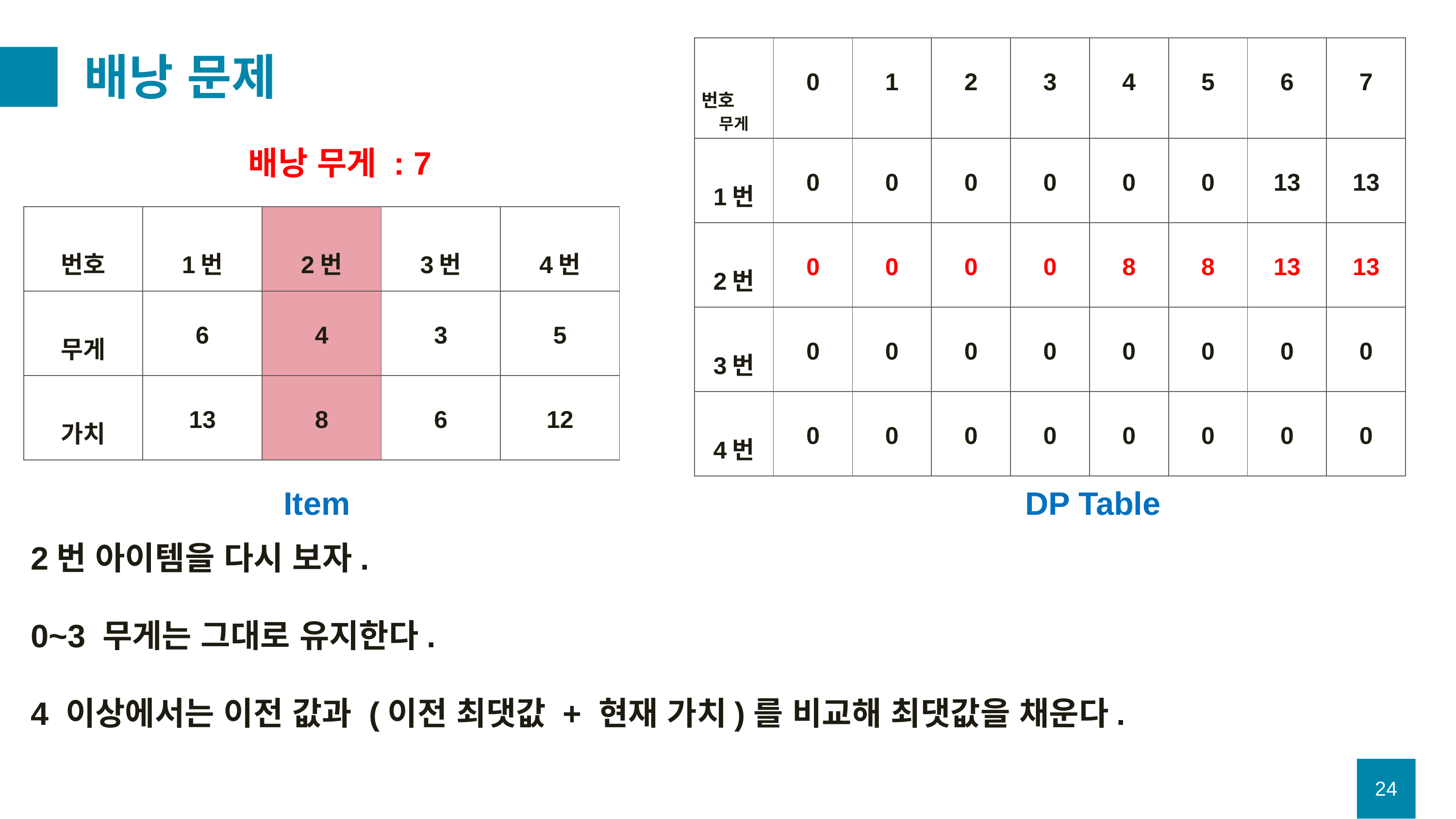

# 배낭 문제
| 무게 | 0 | 1 | 2 | 3 | 4 | 5 | 6 | 7 |
| --- | --- | --- | --- | --- | --- | --- | --- | --- |
| 1번 | 0 | 0 | 0 | 0 | 0 | 0 | 13 | 13 |
| 2번 | 0 | 0 | 0 | 0 | 8 | 8 | 13 | 13 |
| 3번 | 0 | 0 | 0 | 0 | 0 | 0 | 0 | 0 |
| 4번 | 0 | 0 | 0 | 0 | 0 | 0 | 0 | 0 |
번호
배낭 무게 : 7
| 번호 | 1번 | 2번 | 3번 | 4번 |
| --- | --- | --- | --- | --- |
| 무게 | 6 | 4 | 3 | 5 |
| 가치 | 13 | 8 | 6 | 12 |
DP Table
Item
2번 아이템을 다시 보자.

0~3 무게는 그대로 유지한다.

4 이상에서는 이전 값과 (이전 최댓값 + 현재 가치)를 비교해 최댓값을 채운다.
24